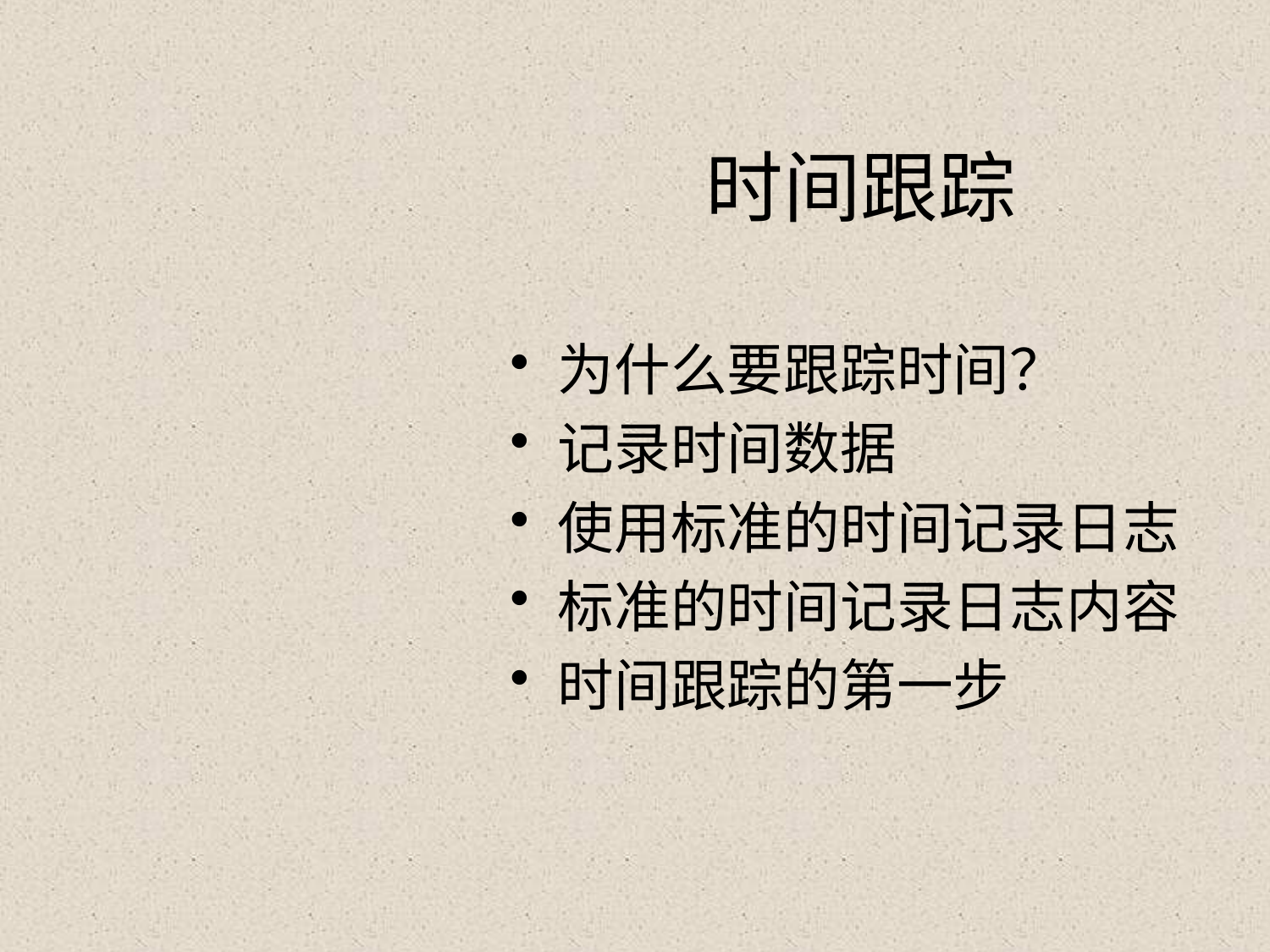

# 时间跟踪
为什么要跟踪时间？
记录时间数据
使用标准的时间记录日志
标准的时间记录日志内容
时间跟踪的第一步